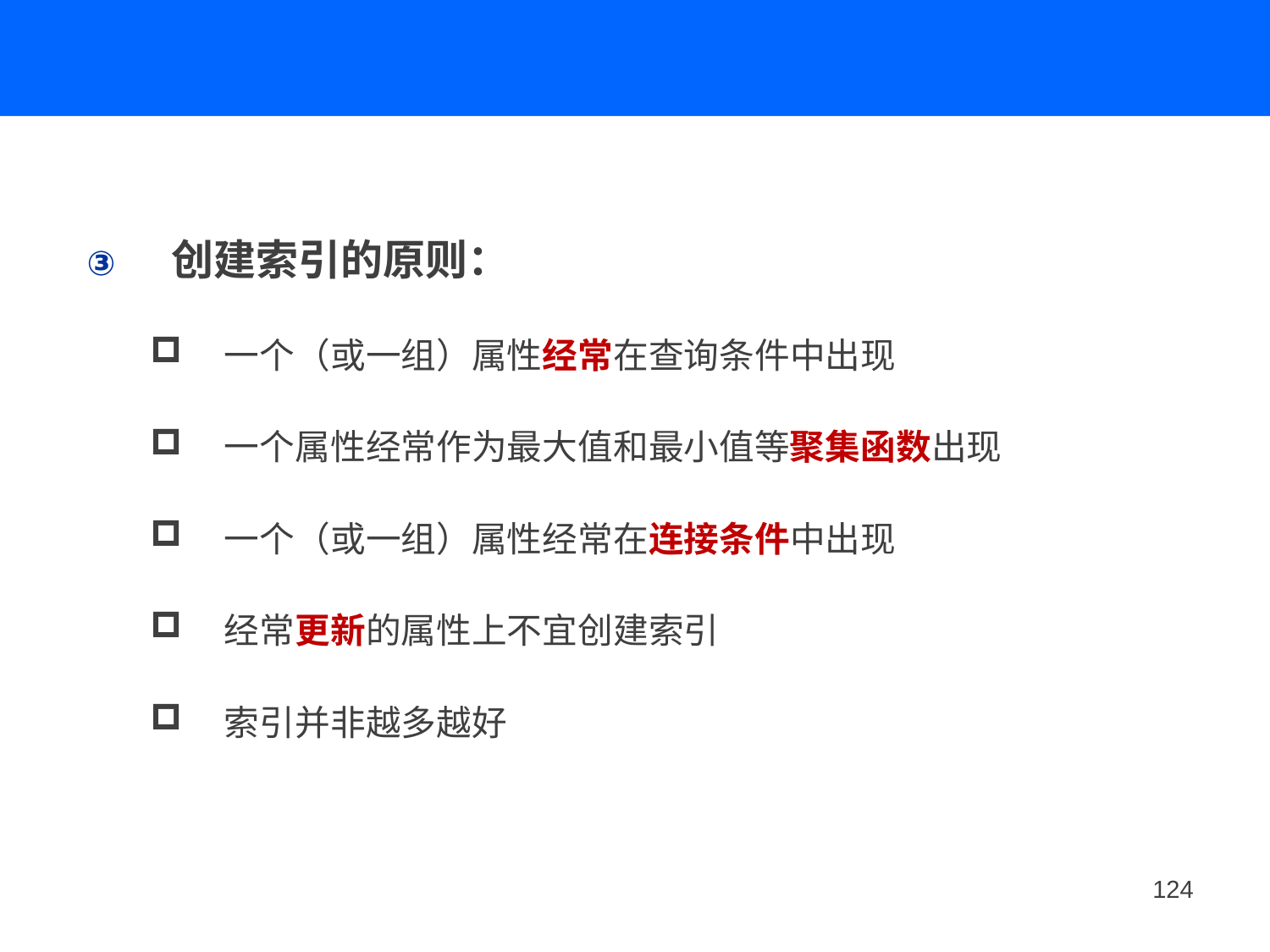

创建索引的原则：
一个（或一组）属性经常在查询条件中出现
一个属性经常作为最大值和最小值等聚集函数出现
一个（或一组）属性经常在连接条件中出现
经常更新的属性上不宜创建索引
索引并非越多越好
124